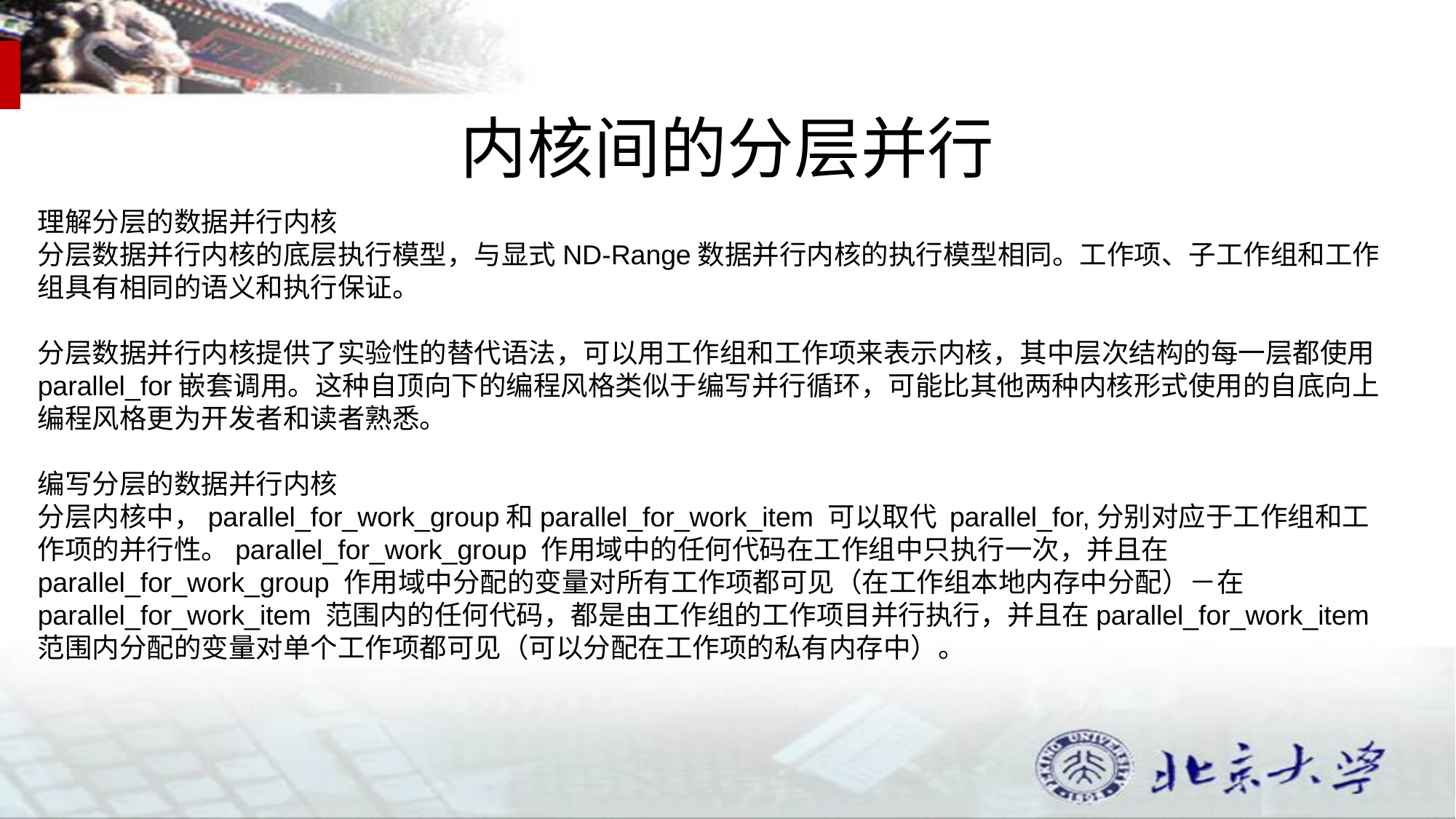

# 内核间的分层并行

理解分层的数据并行内核
分层数据并行内核的底层执行模型，与显式ND-Range数据并行内核的执行模型相同。工作项、子工作组和工作组具有相同的语义和执行保证。

分层数据并行内核提供了实验性的替代语法，可以用工作组和工作项来表示内核，其中层次结构的每一层都使用parallel_for嵌套调用。这种自顶向下的编程风格类似于编写并行循环，可能比其他两种内核形式使用的自底向上编程风格更为开发者和读者熟悉。

编写分层的数据并行内核
分层内核中，parallel_for_work_group和parallel_for_work_item 可以取代 parallel_for,分别对应于工作组和工作项的并行性。parallel_for_work_group 作用域中的任何代码在工作组中只执行一次，并且在parallel_for_work_group 作用域中分配的变量对所有工作项都可见（在工作组本地内存中分配）－在parallel_for_work_item 范围内的任何代码，都是由工作组的工作项目并行执行，并且在parallel_for_work_item 范围内分配的变量对单个工作项都可见（可以分配在工作项的私有内存中）。